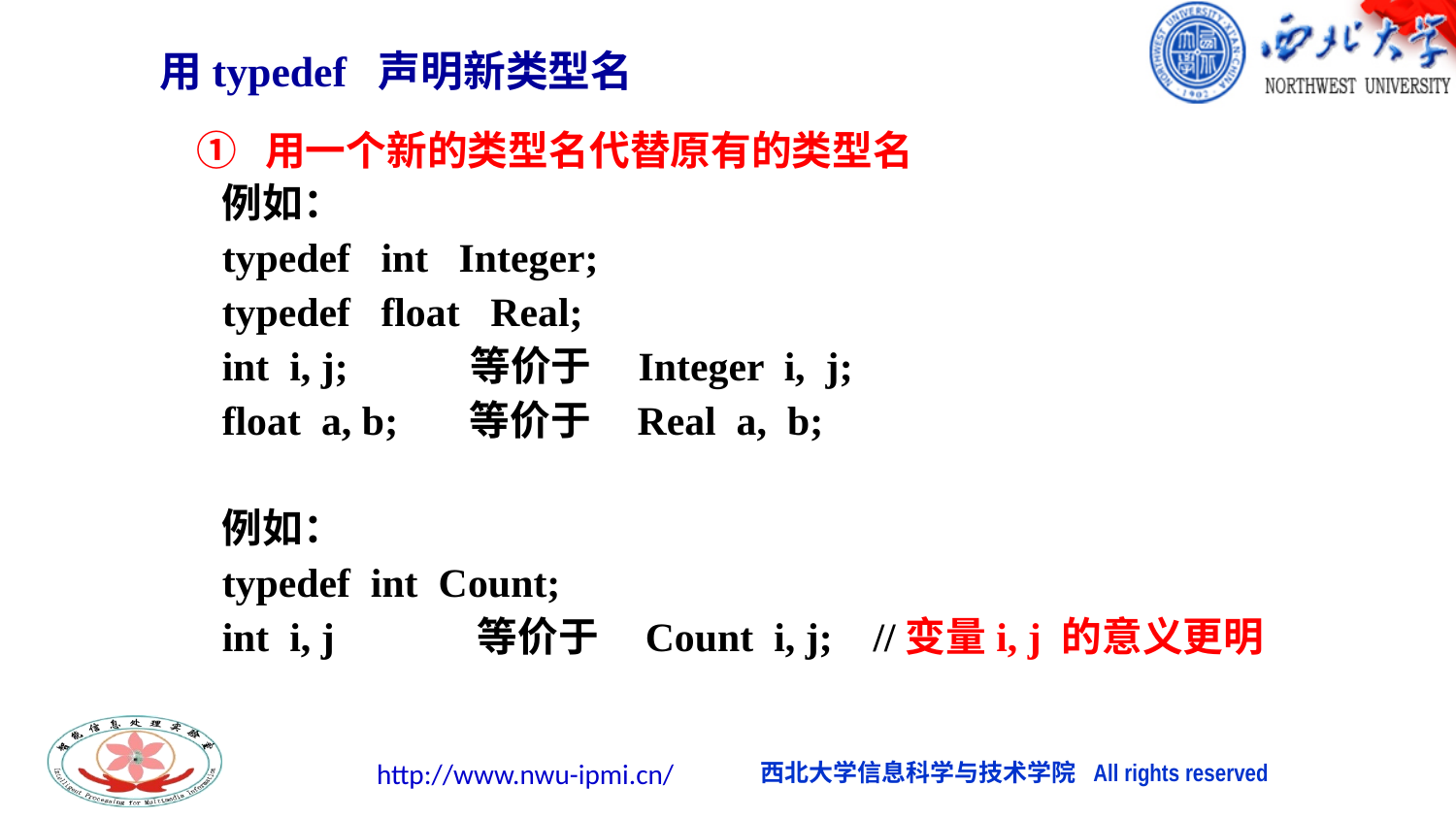

用typedef  声明新类型名
①  用一个新的类型名代替原有的类型名
例如：
typedef   int   Integer;
typedef   float   Real;
int  i, j;           等价于    Integer  i,  j;
float  a, b;      等价于    Real  a,  b;

例如：
typedef  int  Count;
int  i, j             等价于    Count  i, j;    //变量i, j 的意义更明确